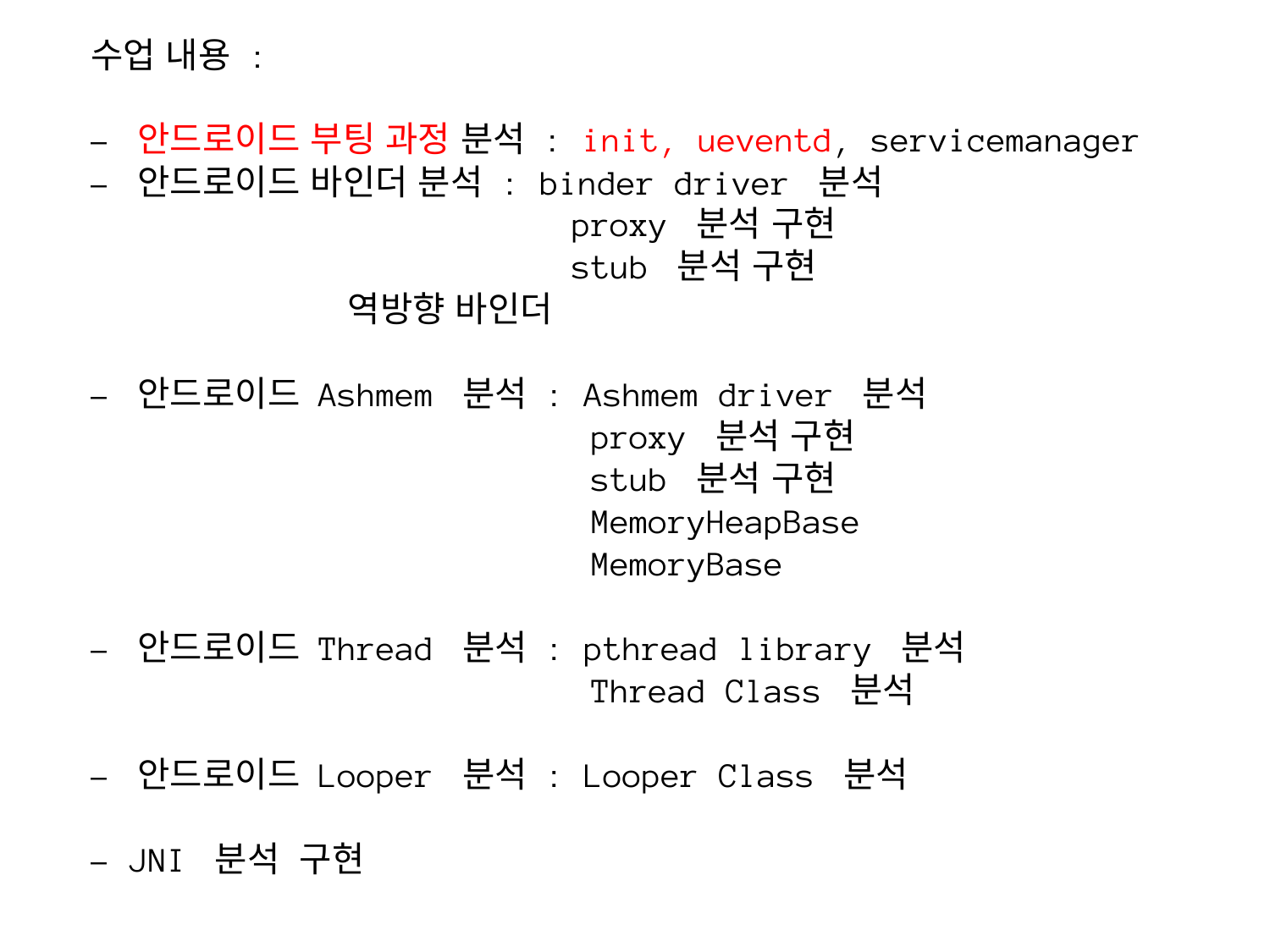

수업 내용 :

- 안드로이드 부팅 과정 분석 : init, ueventd, servicemanager
- 안드로이드 바인더 분석 : binder driver 분석
                         proxy 분석 구현
                         stub 분석 구현
                         역방향 바인더

- 안드로이드 Ashmem 분석 : Ashmem driver 분석
                          proxy 분석 구현
                          stub 분석 구현
                          MemoryHeapBase
                          MemoryBase

- 안드로이드 Thread 분석 : pthread library 분석
                          Thread Class 분석

- 안드로이드 Looper 분석 : Looper Class 분석

- JNI 분석  구현